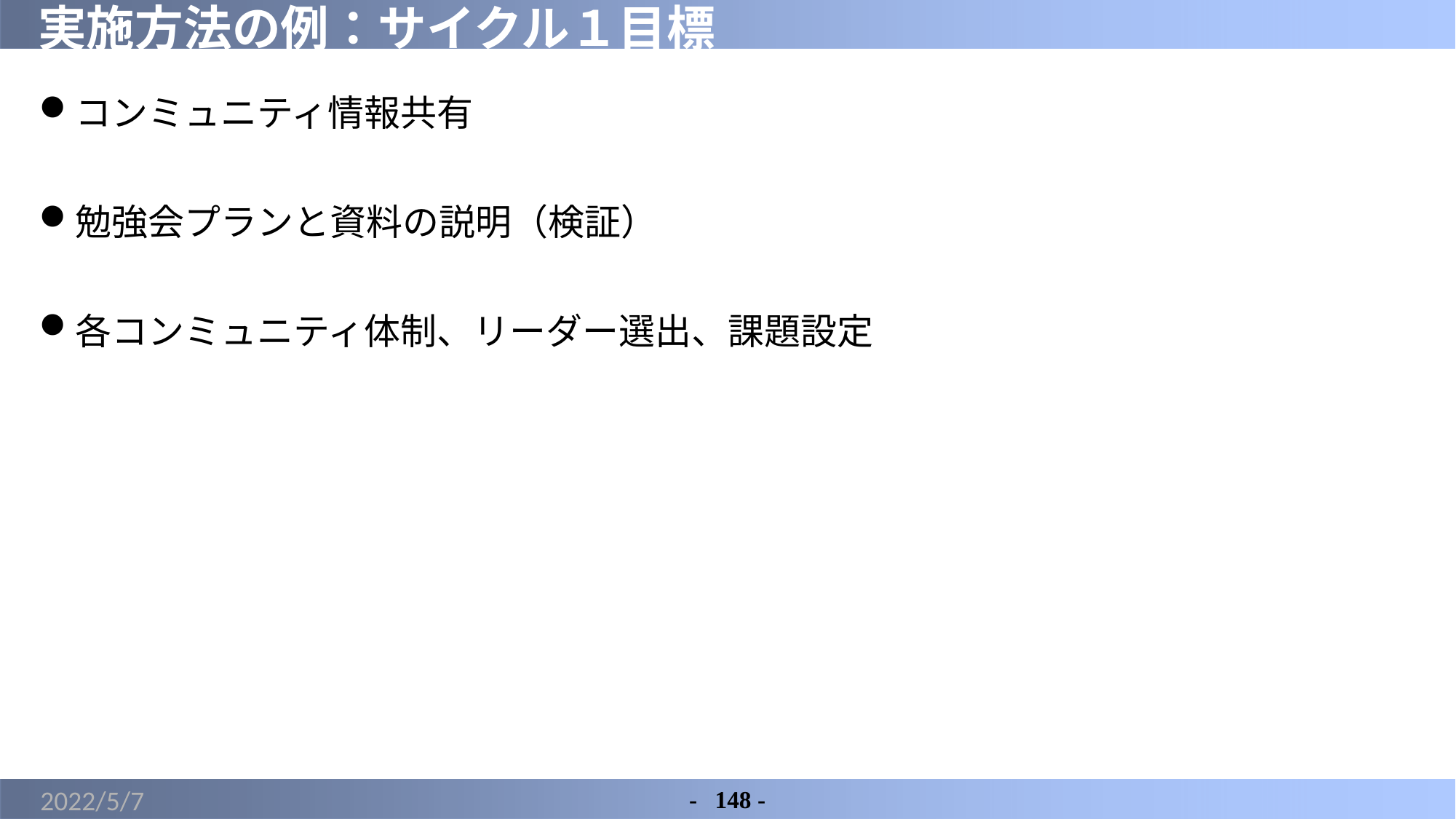

# 実施方法の例：サイクル１目標
コンミュニティ情報共有

勉強会プランと資料の説明（検証）

各コンミュニティ体制、リーダー選出、課題設定
2022/5/7
-	148 -